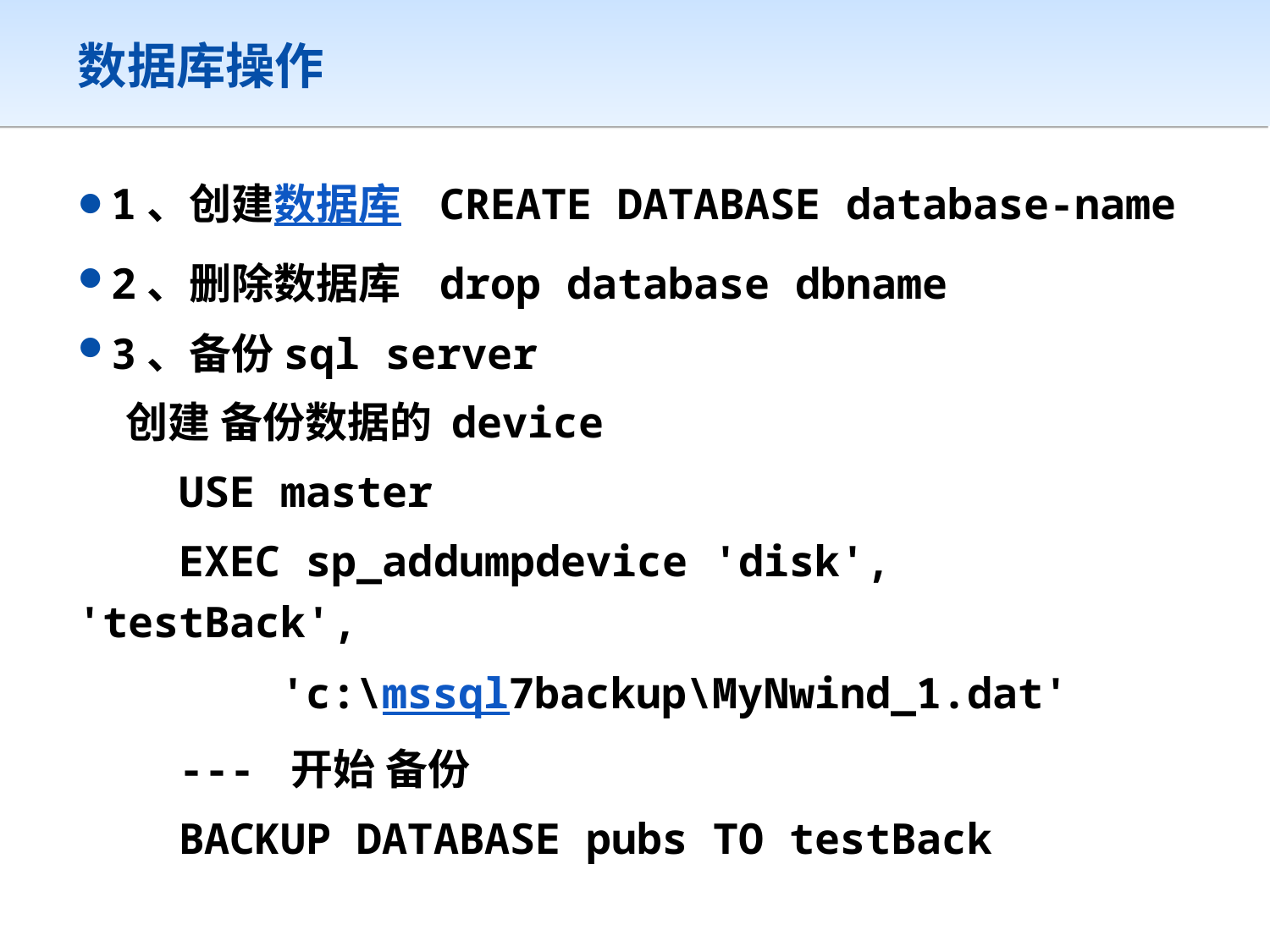

# 数据库操作
1、创建数据库   CREATE DATABASE database-name
2、删除数据库   drop database dbname
3、备份sql server
    创建 备份数据的 device
    USE master
    EXEC sp_addumpdevice 'disk', 'testBack',
        'c:\mssql7backup\MyNwind_1.dat'
    --- 开始 备份
    BACKUP DATABASE pubs TO testBack